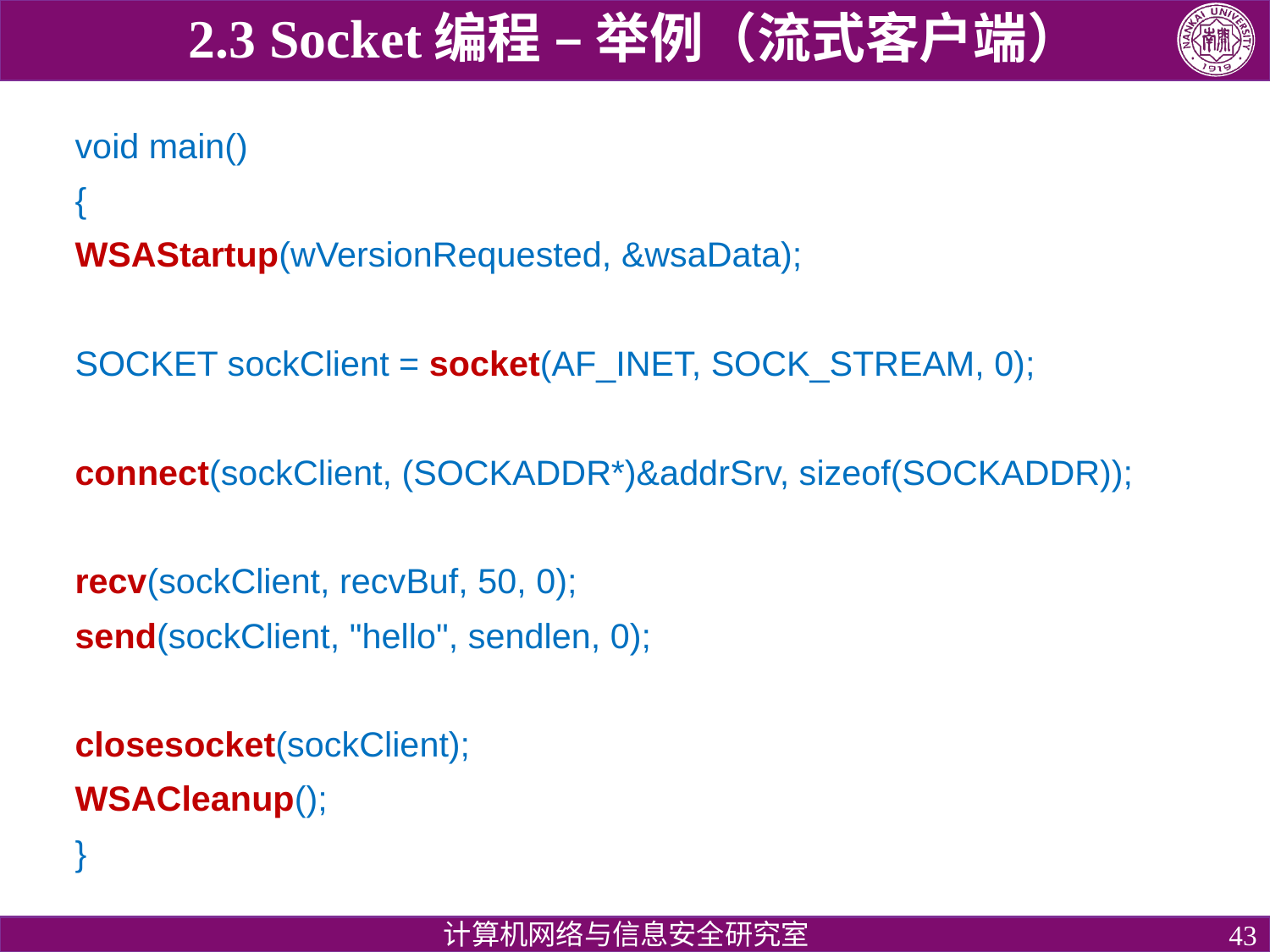

2.3 Socket编程 – 举例（流式客户端）
void main()
{
WSAStartup(wVersionRequested, &wsaData);

SOCKET sockClient = socket(AF_INET, SOCK_STREAM, 0);

connect(sockClient, (SOCKADDR*)&addrSrv, sizeof(SOCKADDR));

recv(sockClient, recvBuf, 50, 0);
send(sockClient, "hello", sendlen, 0);

closesocket(sockClient);
WSACleanup();
}